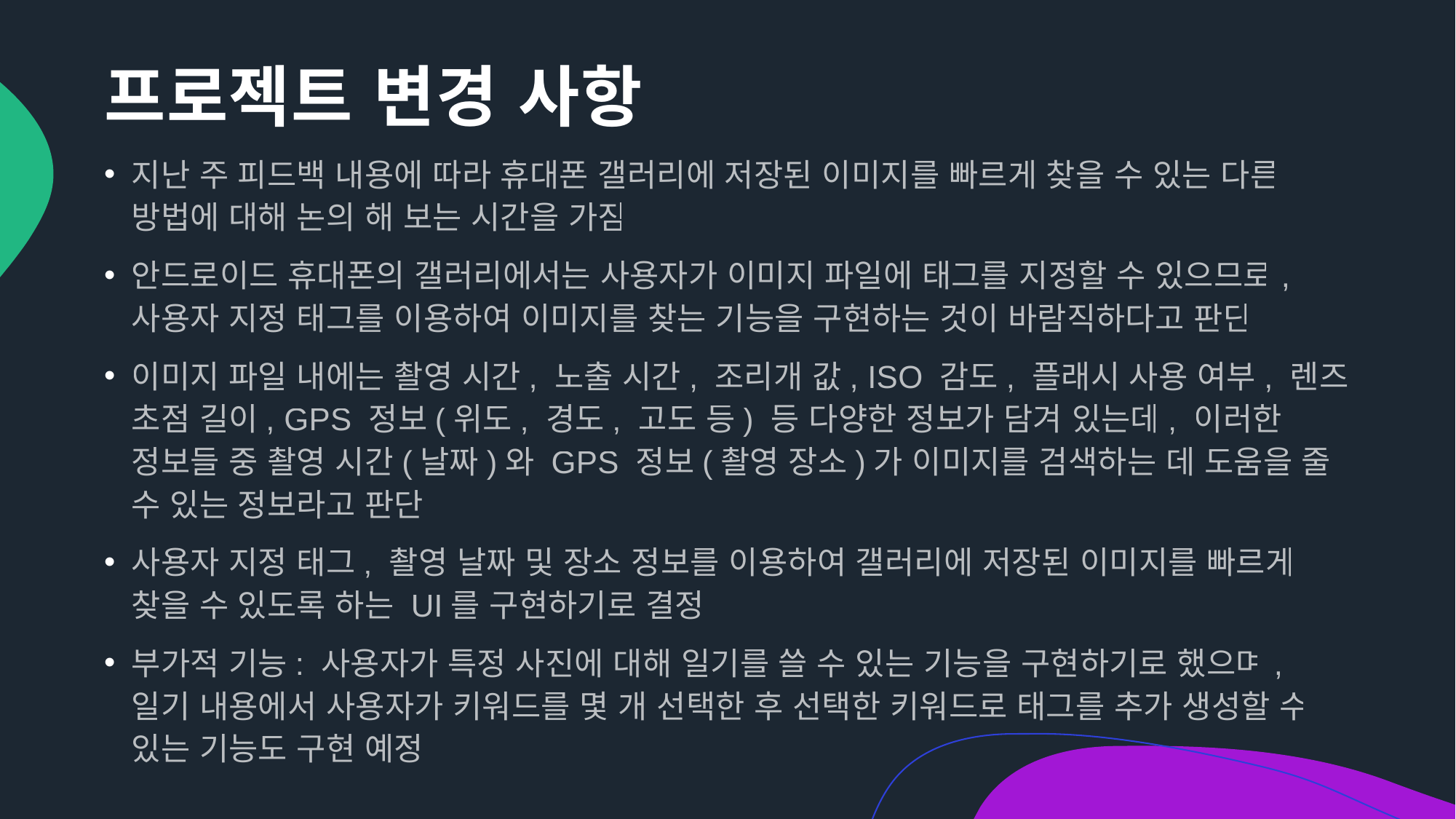

# 프로젝트 변경 사항
지난 주 피드백 내용에 따라 휴대폰 갤러리에 저장된 이미지를 빠르게 찾을 수 있는 다른 방법에 대해 논의 해 보는 시간을 가짐
안드로이드 휴대폰의 갤러리에서는 사용자가 이미지 파일에 태그를 지정할 수 있으므로, 사용자 지정 태그를 이용하여 이미지를 찾는 기능을 구현하는 것이 바람직하다고 판단
이미지 파일 내에는 촬영 시간, 노출 시간, 조리개 값, ISO 감도, 플래시 사용 여부, 렌즈 초점 길이, GPS 정보(위도, 경도, 고도 등) 등 다양한 정보가 담겨 있는데, 이러한 정보들 중 촬영 시간(날짜)와 GPS 정보(촬영 장소)가 이미지를 검색하는 데 도움을 줄 수 있는 정보라고 판단
사용자 지정 태그, 촬영 날짜 및 장소 정보를 이용하여 갤러리에 저장된 이미지를 빠르게 찾을 수 있도록 하는 UI를 구현하기로 결정
부가적 기능: 사용자가 특정 사진에 대해 일기를 쓸 수 있는 기능을 구현하기로 했으며, 일기 내용에서 사용자가 키워드를 몇 개 선택한 후 선택한 키워드로 태그를 추가 생성할 수 있는 기능도 구현 예정